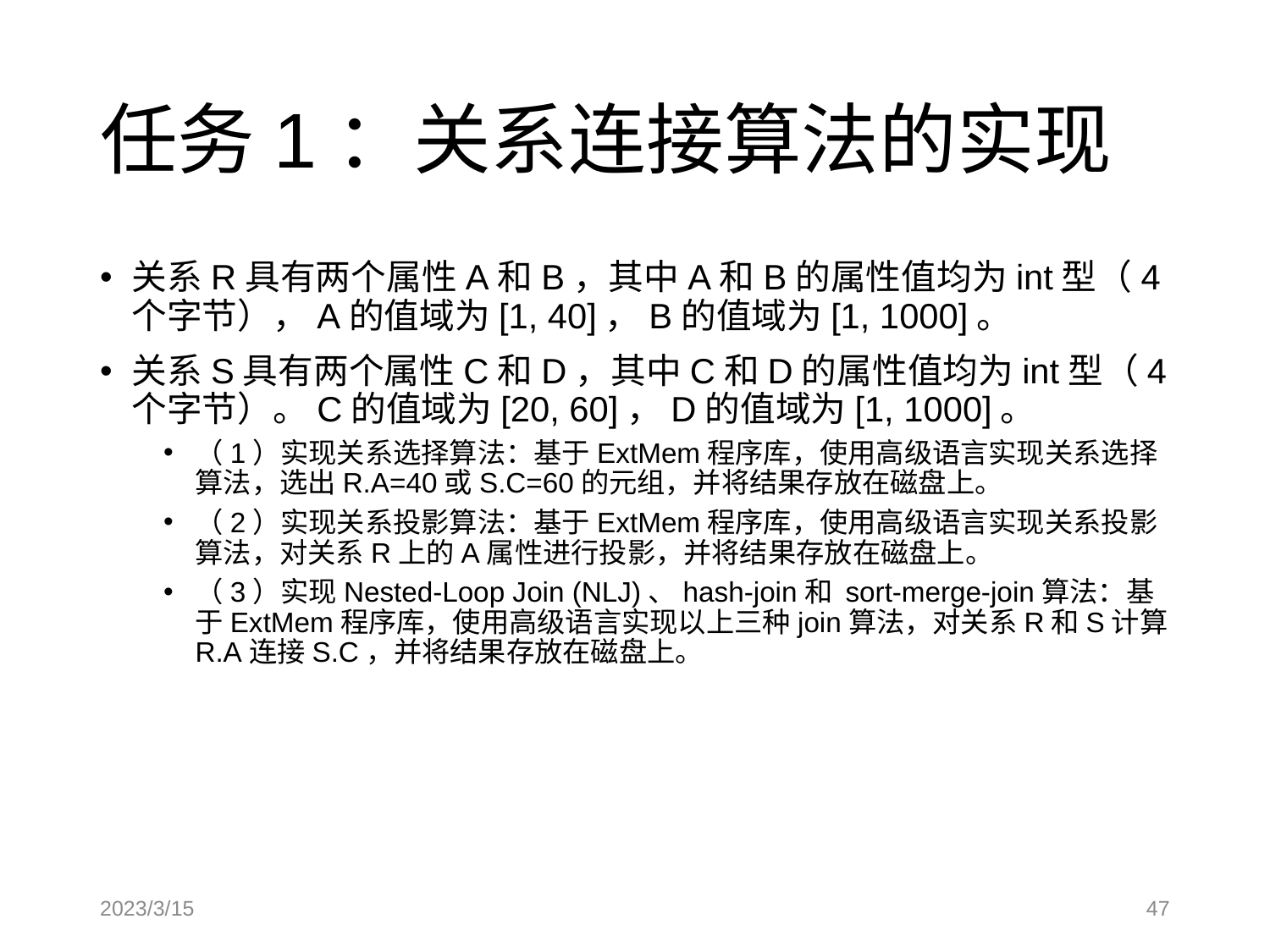

# 任务1：关系连接算法的实现
关系R具有两个属性A和B，其中A和B的属性值均为int型（4个字节），A的值域为[1, 40]，B的值域为[1, 1000]。
关系S具有两个属性C和D，其中C和D的属性值均为int型（4个字节）。C的值域为[20, 60]，D的值域为[1, 1000]。
（1）实现关系选择算法：基于ExtMem程序库，使用高级语言实现关系选择算法，选出R.A=40或S.C=60的元组，并将结果存放在磁盘上。
（2）实现关系投影算法：基于ExtMem程序库，使用高级语言实现关系投影算法，对关系R上的A属性进行投影，并将结果存放在磁盘上。
（3）实现Nested-Loop Join (NLJ)、hash-join和 sort-merge-join算法：基于ExtMem程序库，使用高级语言实现以上三种join算法，对关系R和S计算R.A连接S.C，并将结果存放在磁盘上。
2023/3/15
47